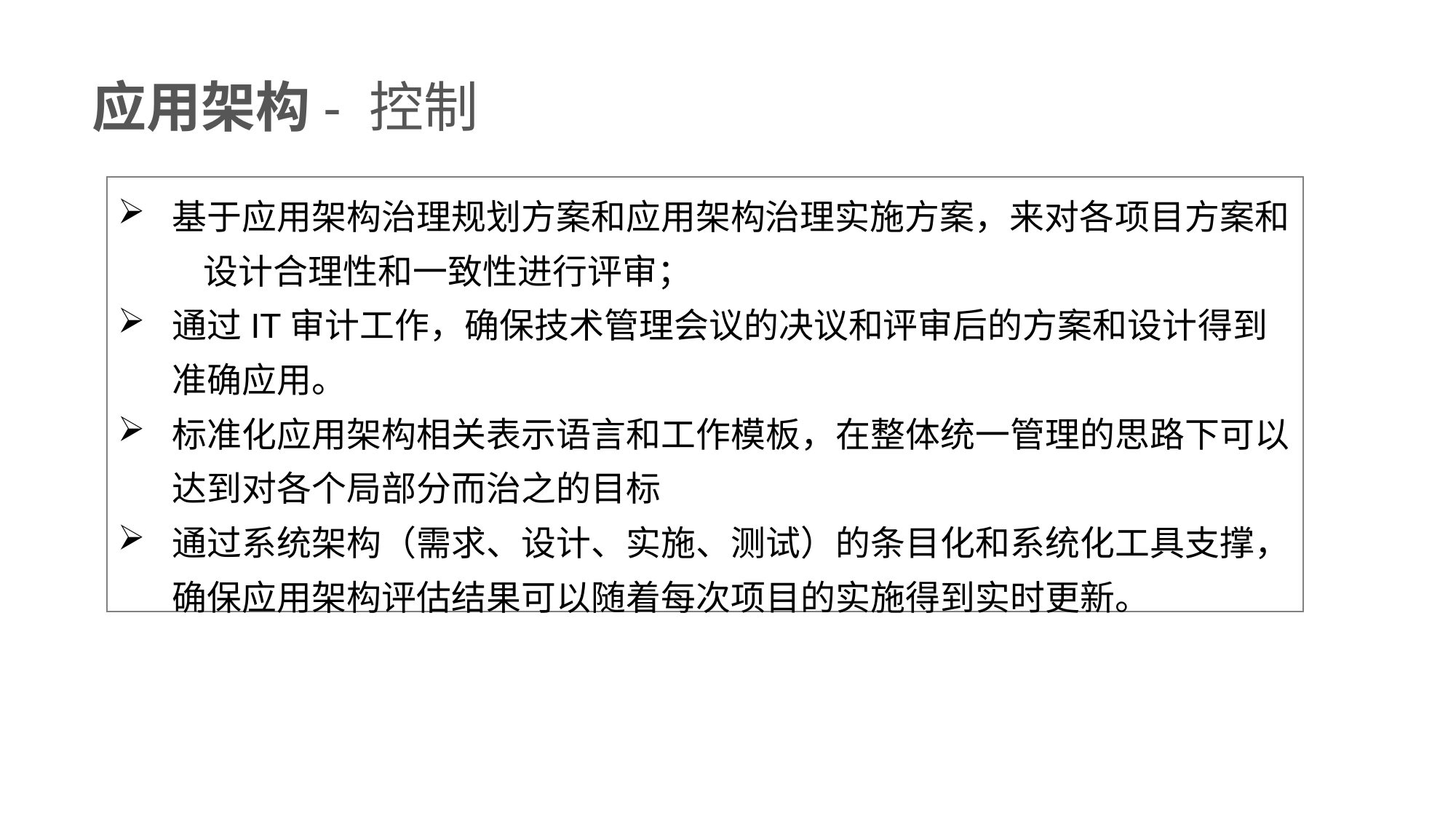

应用架构- 控制
基于应用架构治理规划方案和应用架构治理实施方案，来对各项目方案和     设计合理性和一致性进行评审；
通过IT审计工作，确保技术管理会议的决议和评审后的方案和设计得到准确应用。
标准化应用架构相关表示语言和工作模板，在整体统一管理的思路下可以达到对各个局部分而治之的目标
通过系统架构（需求、设计、实施、测试）的条目化和系统化工具支撑，确保应用架构评估结果可以随着每次项目的实施得到实时更新。